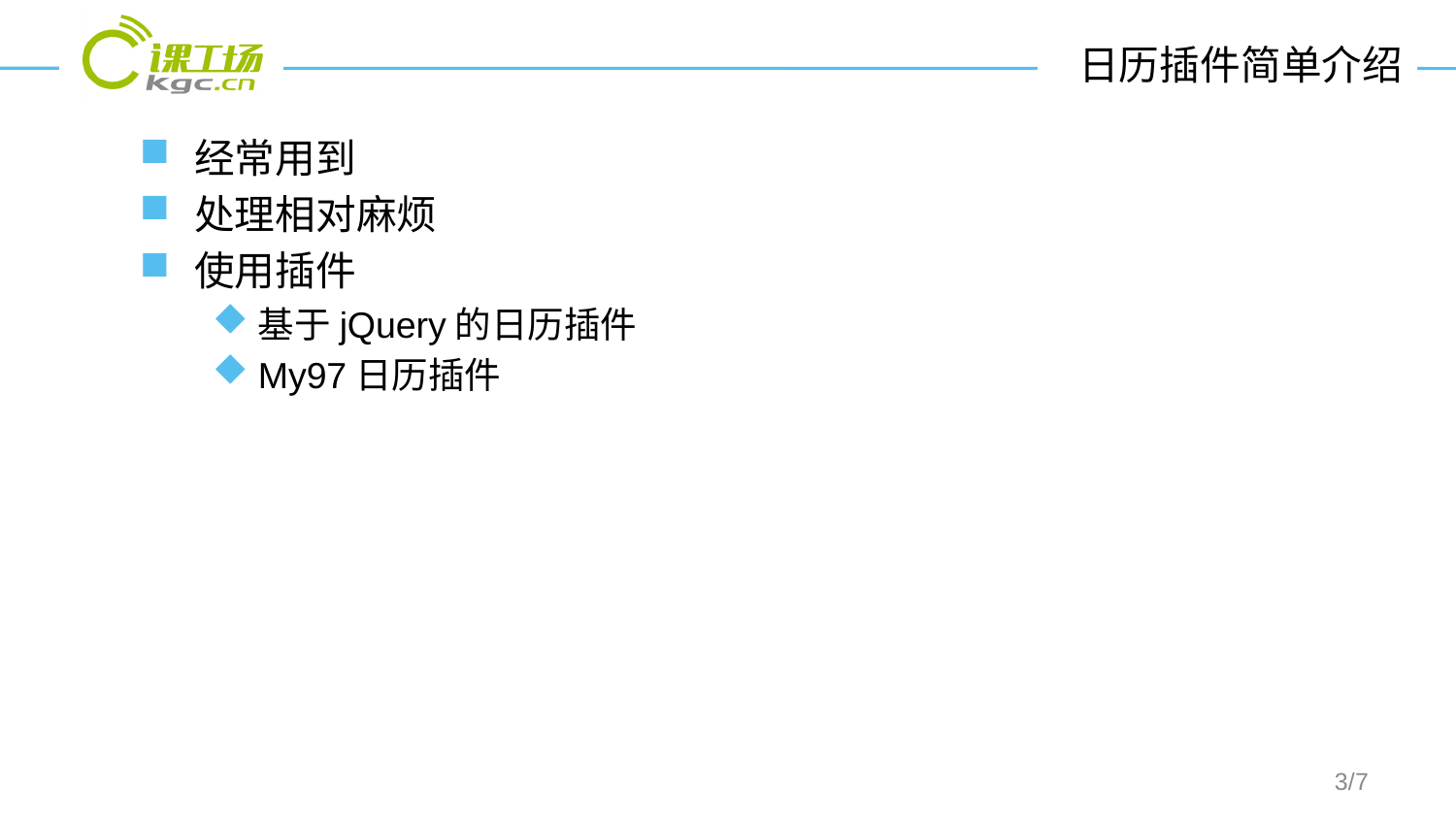

# 日历插件简单介绍
经常用到
处理相对麻烦
使用插件
基于jQuery的日历插件
My97日历插件
3/7